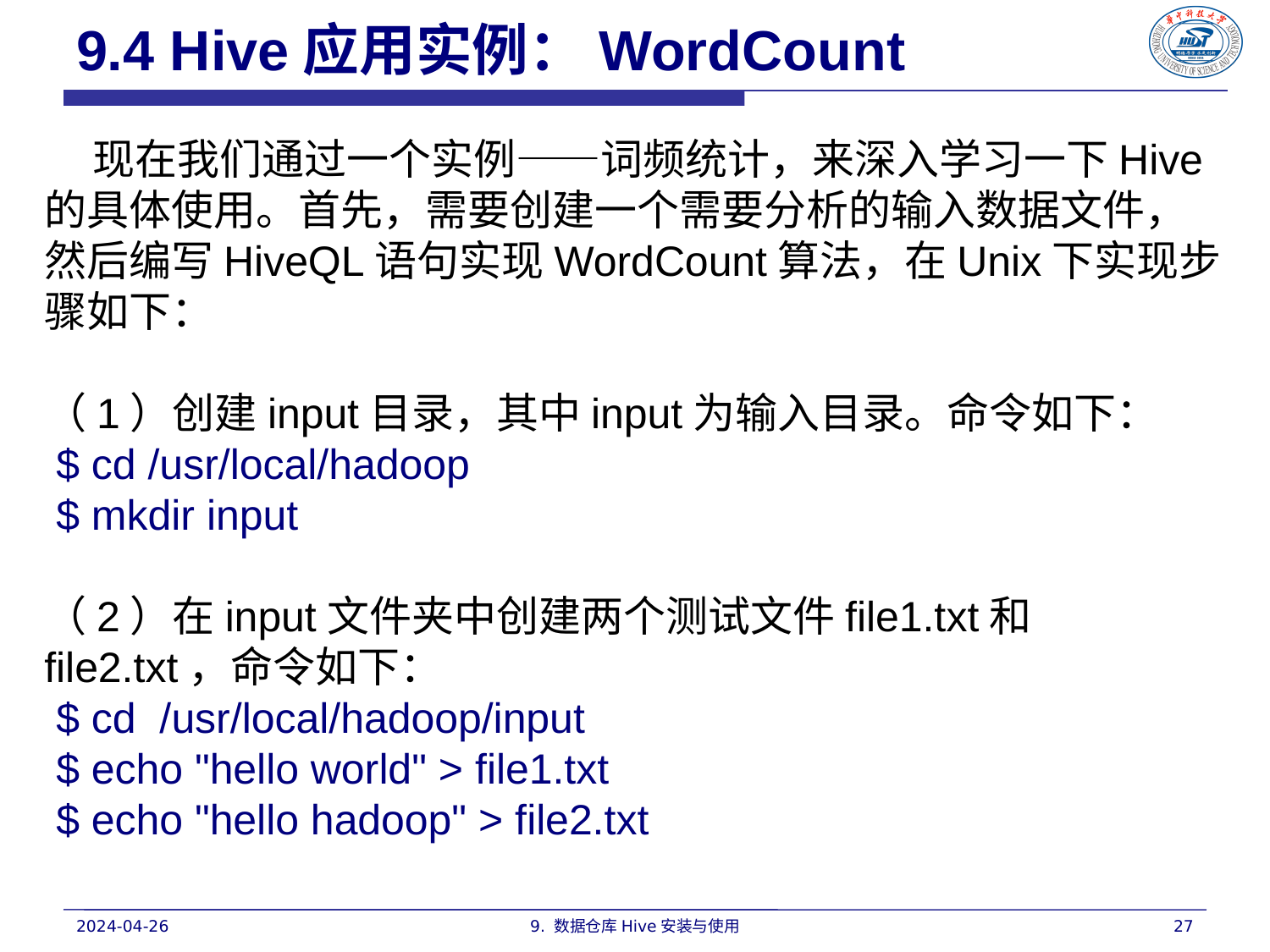

9.4 Hive应用实例：WordCount
    现在我们通过一个实例——词频统计，来深入学习一下Hive的具体使用。首先，需要创建一个需要分析的输入数据文件，然后编写HiveQL语句实现WordCount算法，在Unix下实现步骤如下：

（1）创建input目录，其中input为输入目录。命令如下：
 $ cd /usr/local/hadoop
 $ mkdir input

（2）在input文件夹中创建两个测试文件file1.txt和file2.txt，命令如下：
 $ cd  /usr/local/hadoop/input
 $ echo "hello world" > file1.txt
 $ echo "hello hadoop" > file2.txt

2024-04-26
9. 数据仓库Hive安装与使用
27